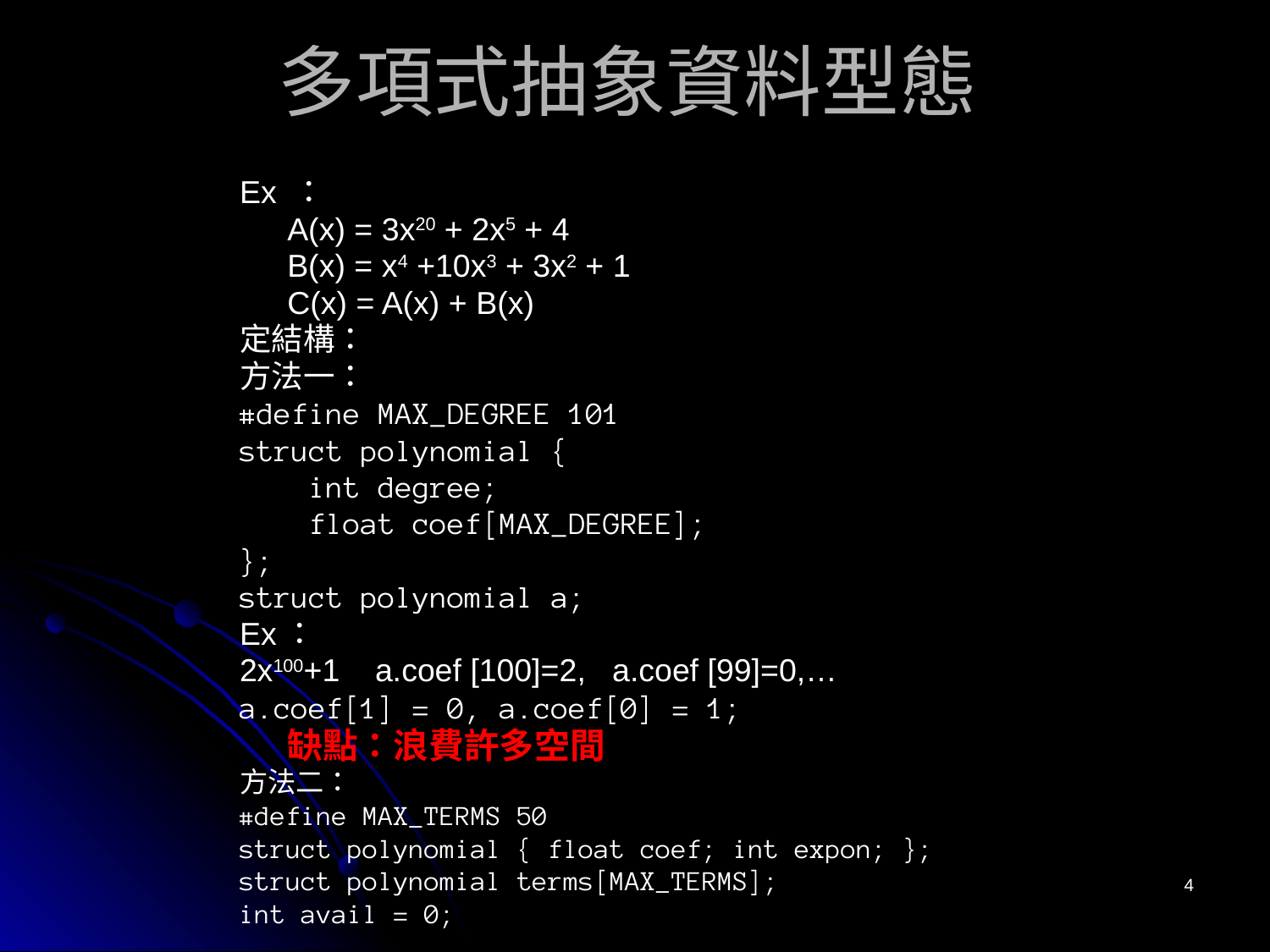

# 多項式抽象資料型態
Ex ：
	A(x) = 3x20 + 2x5 + 4
	B(x) = x4 +10x3 + 3x2 + 1
	C(x) = A(x) + B(x)
定結構：
方法一：
#define MAX_DEGREE 101
struct polynomial {
    int degree;
    float coef[MAX_DEGREE];
};
struct polynomial a;
Ex：
2x100+1    a.coef [100]=2,   a.coef [99]=0,…
a.coef[1] = 0, a.coef[0] = 1;
	缺點：浪費許多空間
方法二：
#define MAX_TERMS 50
struct polynomial { float coef; int expon; };
struct polynomial terms[MAX_TERMS];
int avail = 0;
4